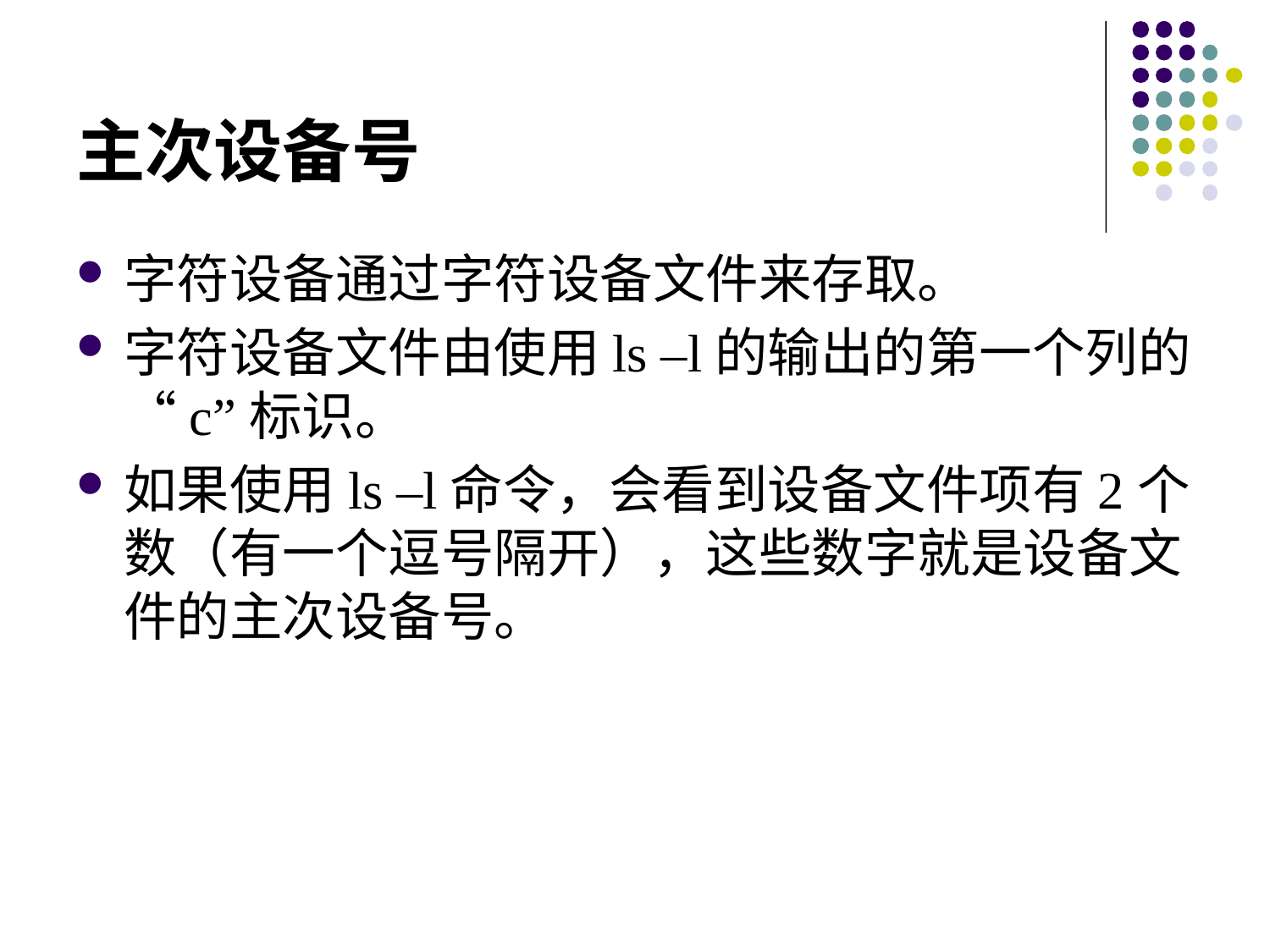

# 主次设备号
字符设备通过字符设备文件来存取。
字符设备文件由使用ls –l的输出的第一个列的“c”标识。
如果使用ls –l命令，会看到设备文件项有2个数（有一个逗号隔开），这些数字就是设备文件的主次设备号。